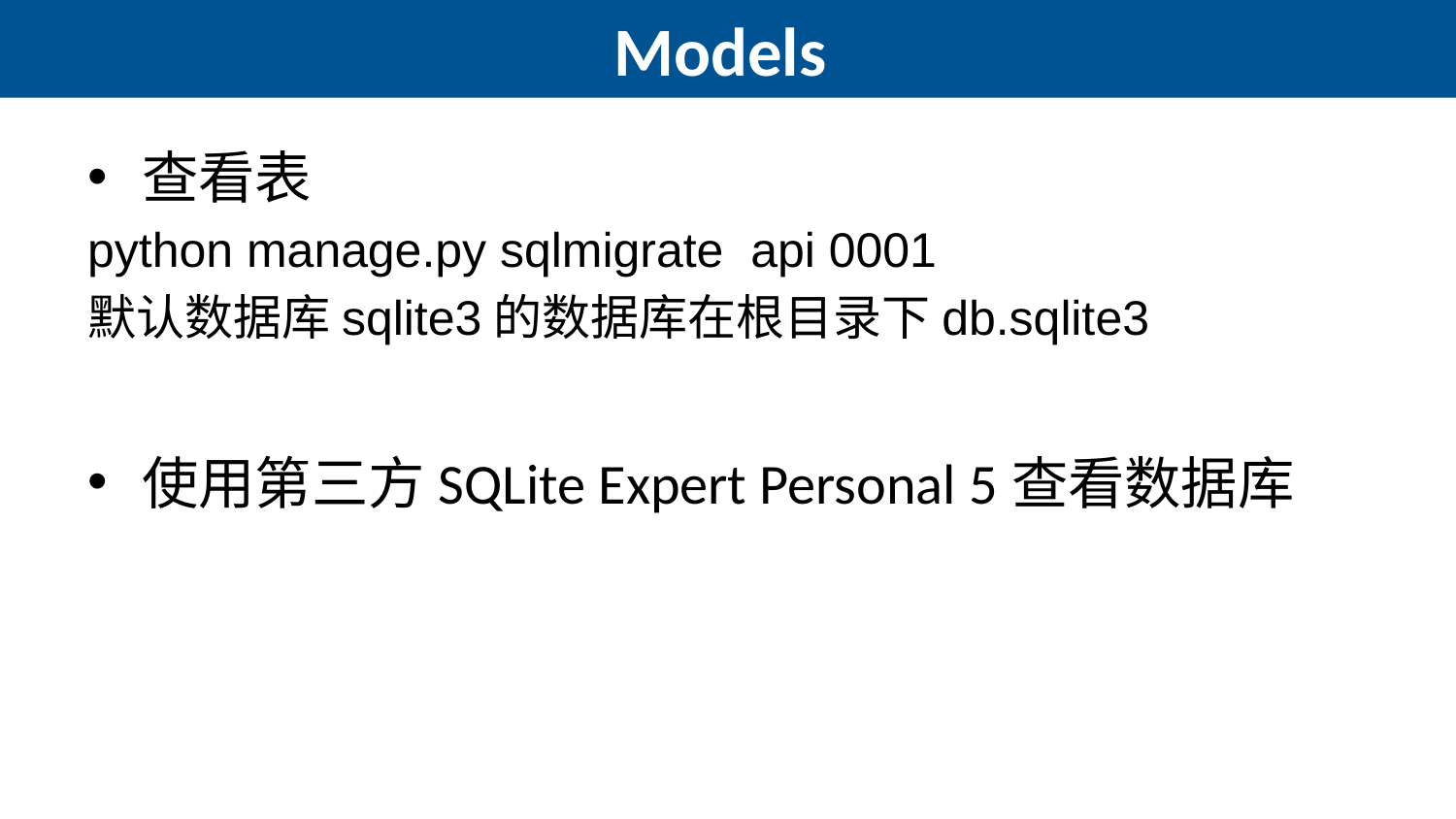

# Models
查看表
python manage.py sqlmigrate  api 0001
默认数据库sqlite3的数据库在根目录下db.sqlite3

使用第三方SQLite Expert Personal 5查看数据库